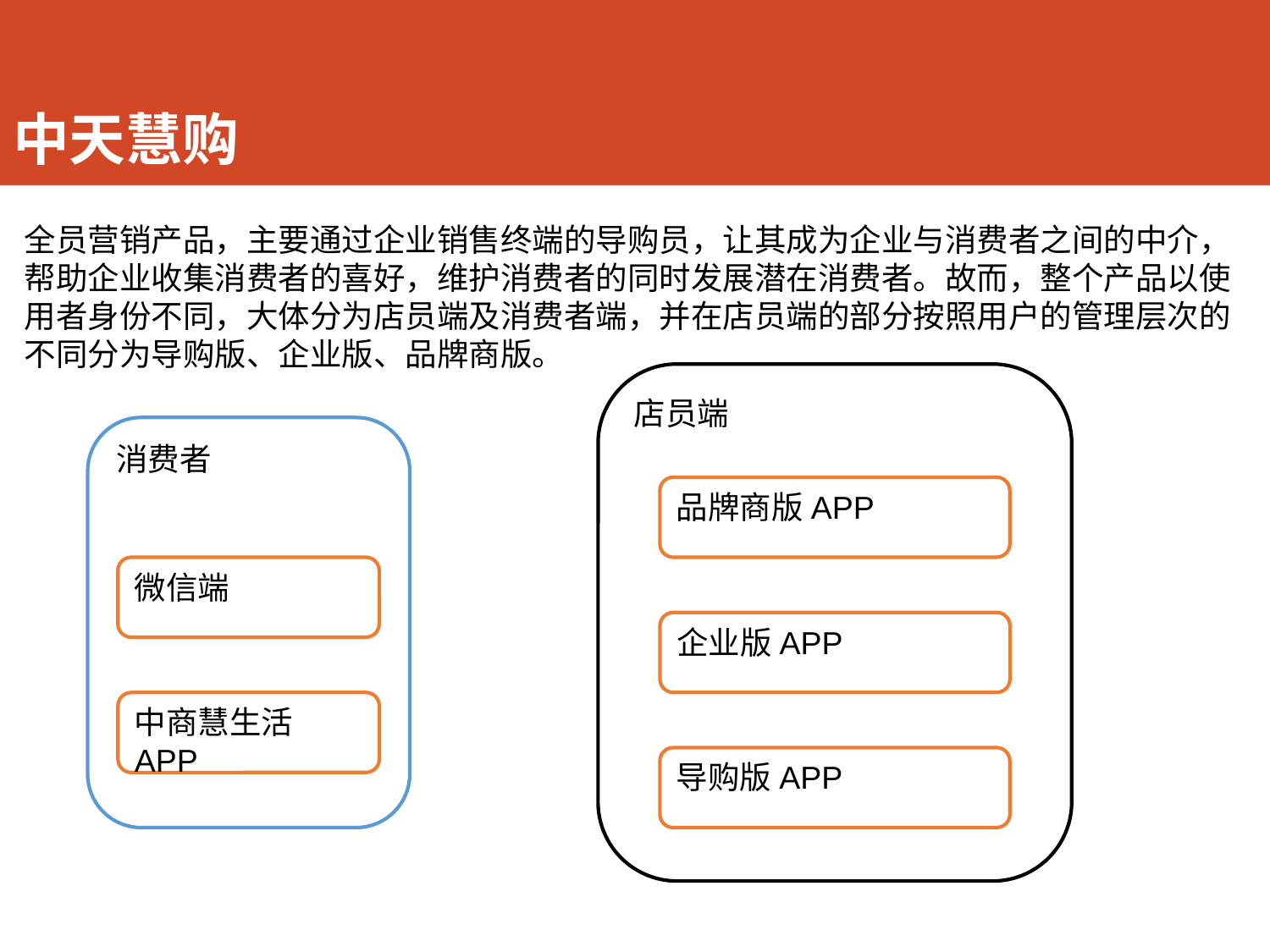

中天慧购
全员营销产品，主要通过企业销售终端的导购员，让其成为企业与消费者之间的中介，帮助企业收集消费者的喜好，维护消费者的同时发展潜在消费者。故而，整个产品以使用者身份不同，大体分为店员端及消费者端，并在店员端的部分按照用户的管理层次的不同分为导购版、企业版、品牌商版。
店员端
消费者
品牌商版APP
微信端
企业版APP
中商慧生活APP
导购版APP